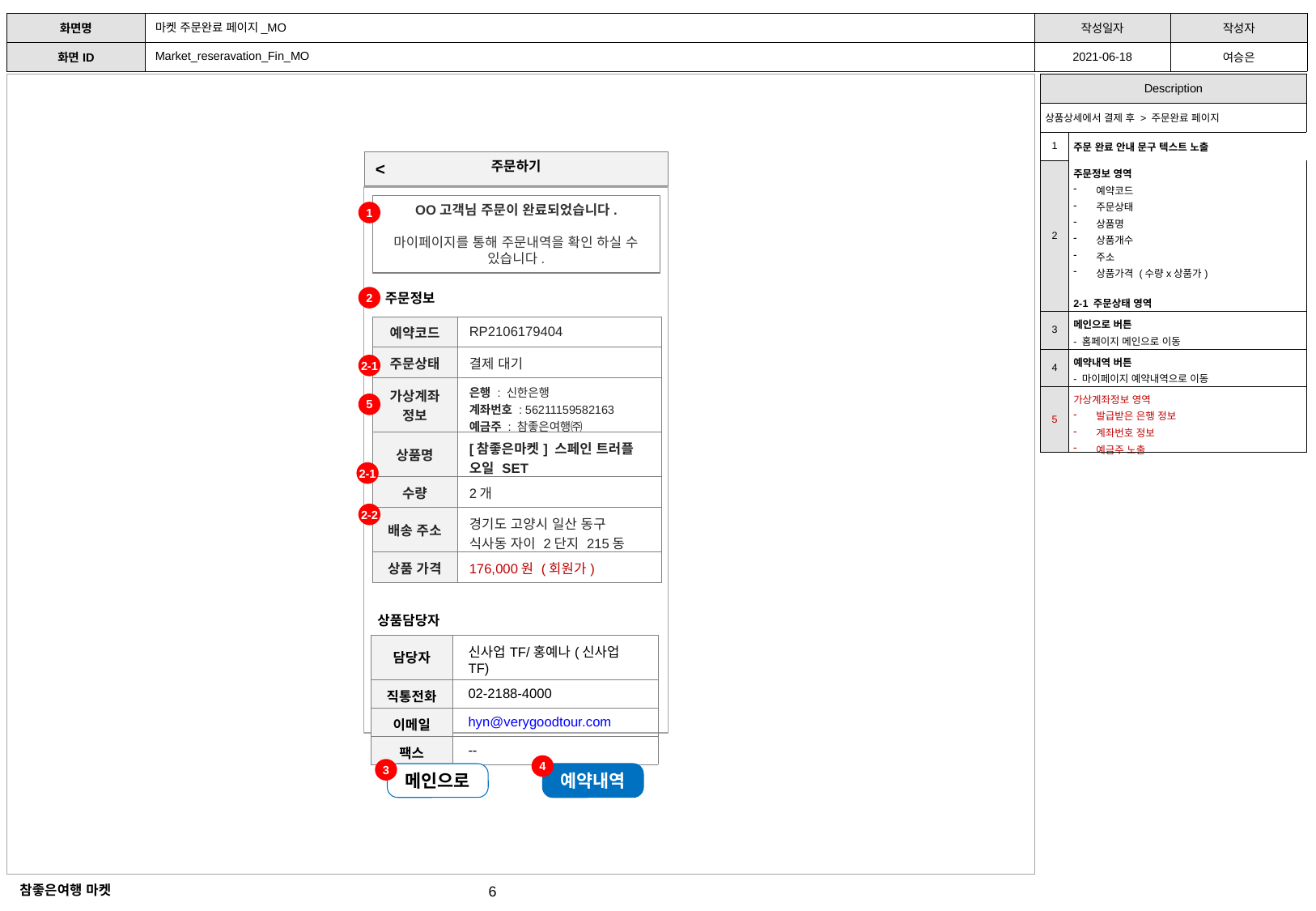

마켓 주문완료 페이지_MO
Market_reseravation_Fin_MO
| Description |  |
| --- | --- |
| 상품상세에서 결제 후 > 주문완료 페이지 |  |
| 1 | 주문 완료 안내 문구 텍스트 노출 |
| 2 | 주문정보 영역 예약코드 주문상태 상품명 상품개수 주소 상품가격 (수량x상품가) 2-1 주문상태 영역 - 주문상태의 경우 결제 대기, 결제 완료 두가지 |
| 3 | 메인으로 버튼 - 홈페이지 메인으로 이동 |
| 4 | 예약내역 버튼 - 마이페이지 예약내역으로 이동 |
| 5 | 가상계좌정보 영역 발급받은 은행 정보 계좌번호 정보 예금주 노출 |
주문하기
<
OO고객님 주문이 완료되었습니다.

마이페이지를 통해 주문내역을 확인 하실 수 있습니다.
1
주문정보
2
| 예약코드 | RP2106179404 |
| --- | --- |
| 주문상태 | 결제 대기 |
| 가상계좌 정보 | 은행 : 신한은행 계좌번호 : 56211159582163 예금주 : 참좋은여행㈜ |
| 상품명 | [참좋은마켓] 스페인 트러플 오일 SET |
| 수량 | 2개 |
| 배송 주소 | 경기도 고양시 일산 동구 식사동 자이 2단지 215동 |
| 상품 가격 | 176,000원 (회원가) |
2-1
5
2-1
2-2
상품담당자
| 담당자 | 신사업TF/홍예나(신사업TF) |
| --- | --- |
| 직통전화 | 02-2188-4000 |
| 이메일 | hyn@verygoodtour.com |
| 팩스 | -- |
4
3
메인으로
예약내역